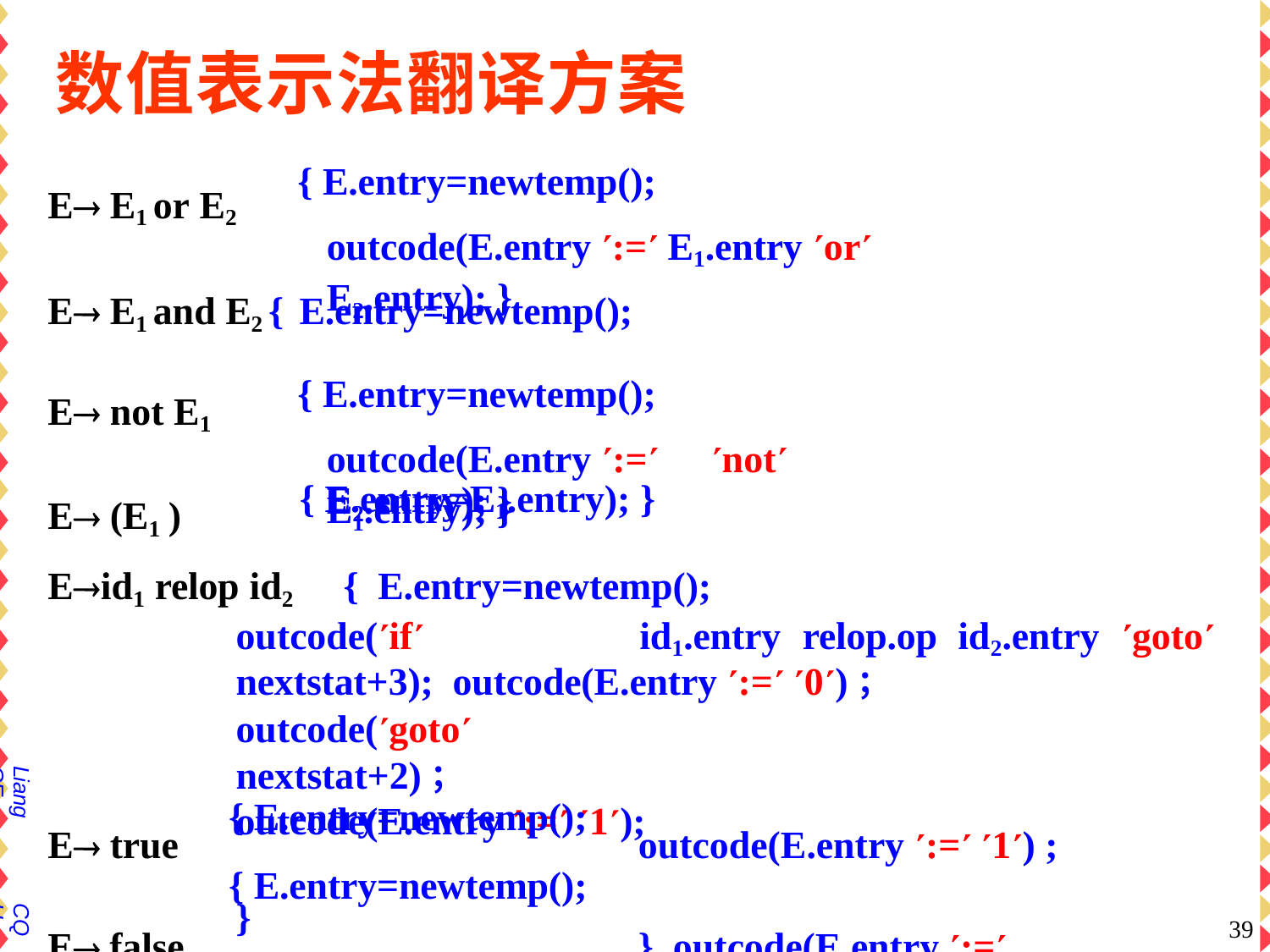

# 数值表示法翻译方案
{ E.entry=newtemp();
outcode(E.entry ′:=′ E1.entry ′or′	E2.entry); }
E→ E1 or E2
E→ E1 and E2 { E.entry=newtemp();
outcode(E.entry ′:=′ E1.entry ′and′	E2.entry); }

E→ not E1
{ E.entry=newtemp();
outcode(E.entry ′:=′	′not′ E1.entry); }
E→ (E1 )
{ E.entry=E1.entry); }
E→id1 relop id2	{	E.entry=newtemp();
outcode(′if′	id1.entry	relop.op	id2.entry	′goto′ nextstat+3);  outcode(E.entry ′:=′ ′0′)；
outcode(′goto′ nextstat+2)；  outcode(E.entry ′:=′ ′1′);	}
Liang GE
E→ true  E→ false
{ E.entry=newtemp();
{ E.entry=newtemp();
outcode(E.entry ′:=′ ′1′) ;	}  outcode(E.entry ′:=′ ′0′) ;	}
CQU
39